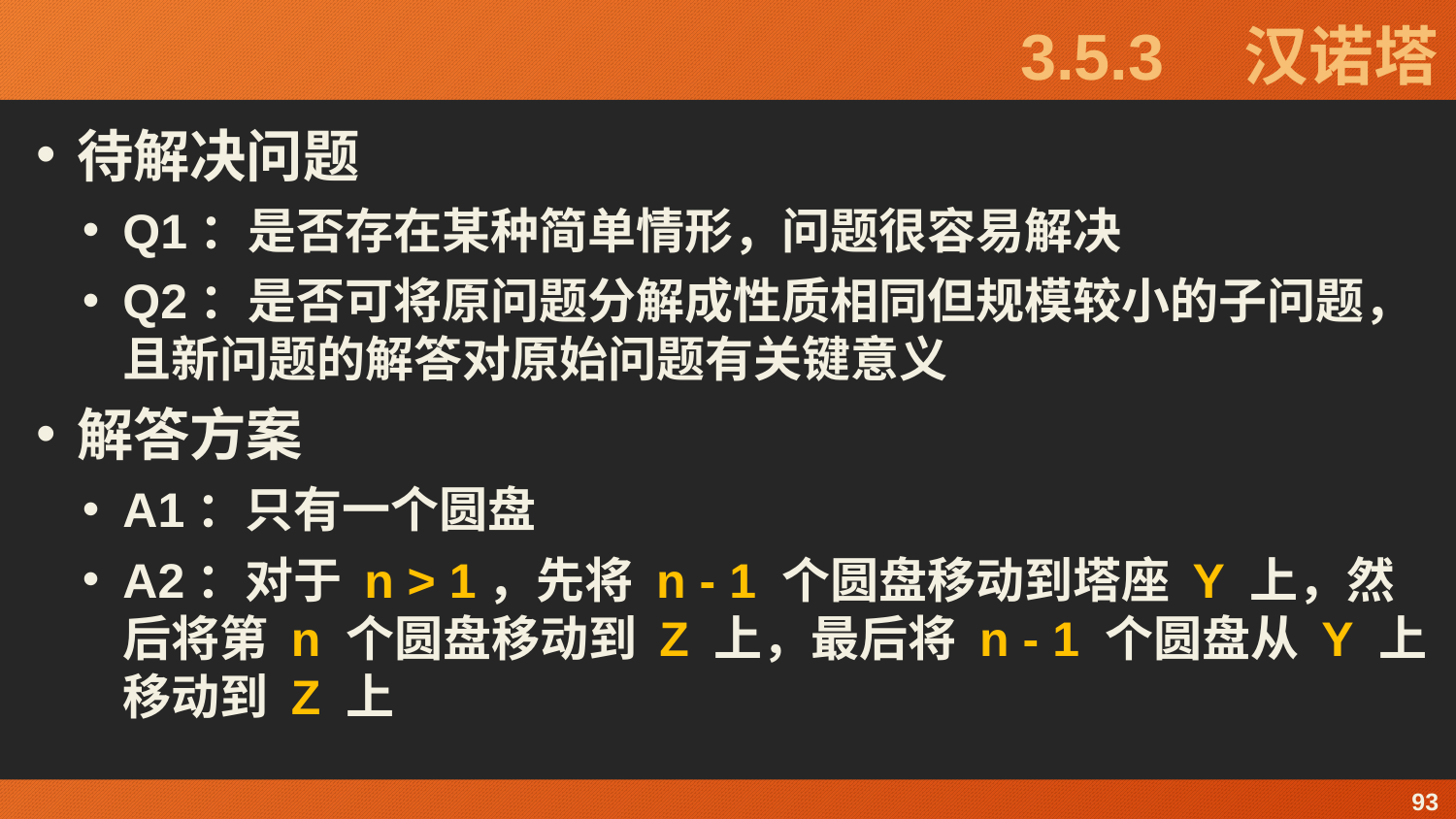

# 3.5.3　汉诺塔
待解决问题
Q1：是否存在某种简单情形，问题很容易解决
Q2：是否可将原问题分解成性质相同但规模较小的子问题，且新问题的解答对原始问题有关键意义
解答方案
A1：只有一个圆盘
A2：对于 n > 1，先将 n - 1 个圆盘移动到塔座 Y 上，然后将第 n 个圆盘移动到 Z 上，最后将 n - 1 个圆盘从 Y 上移动到 Z 上
93